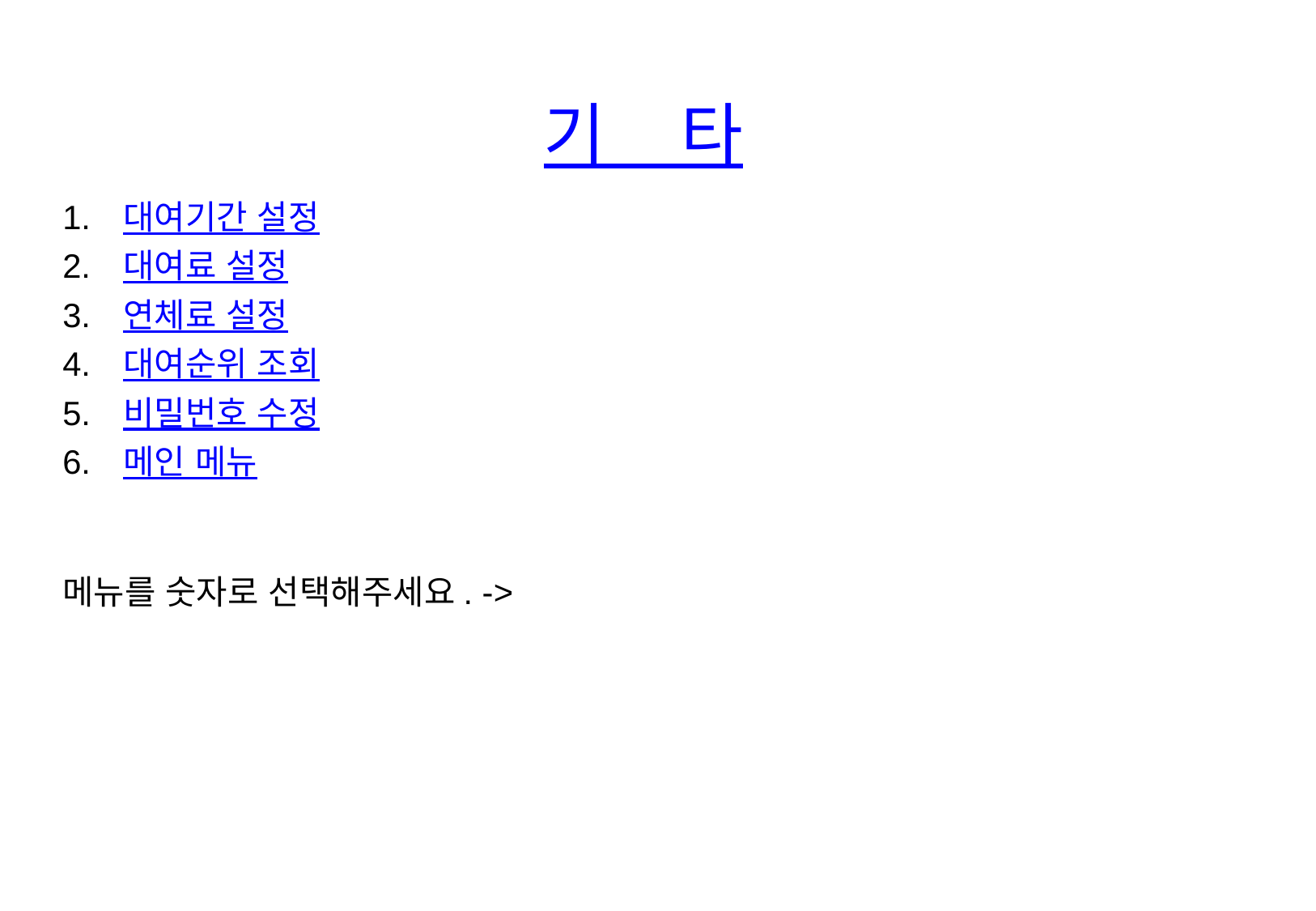

기    타
대여기간 설정
대여료 설정
연체료 설정
대여순위 조회
비밀번호 수정
메인 메뉴

메뉴를 숫자로 선택해주세요. ->